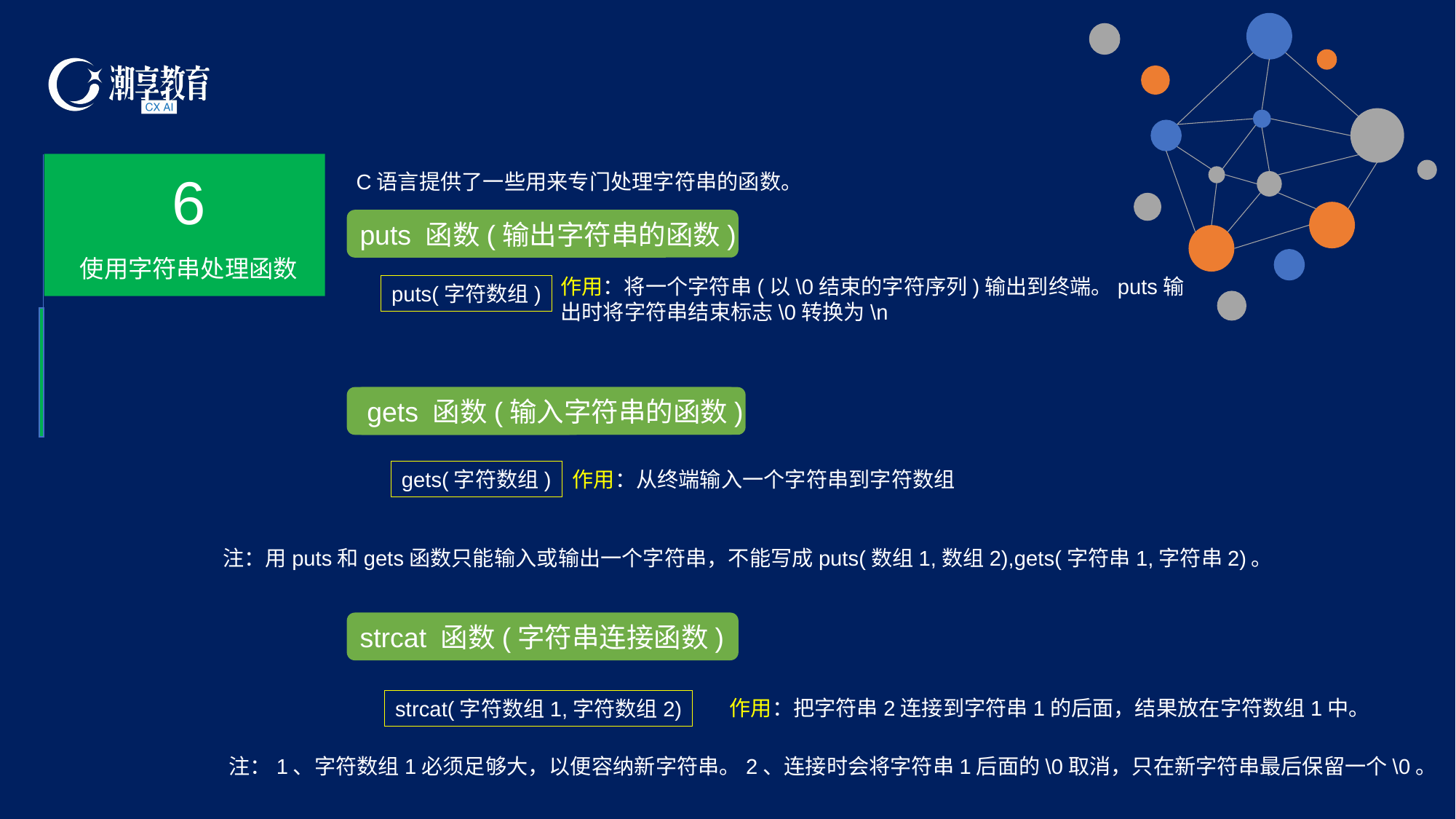

6

使用字符串处理函数

C语言提供了一些用来专门处理字符串的函数。
puts 函数(输出字符串的函数)
作用：将一个字符串(以\0结束的字符序列)输出到终端。puts输出时将字符串结束标志\0转换为\n
puts(字符数组)
gets 函数(输入字符串的函数)
gets 函数(输入字符串的函数)
gets(字符数组)
作用：从终端输入一个字符串到字符数组
注：用puts和gets函数只能输入或输出一个字符串，不能写成puts(数组1,数组2),gets(字符串1,字符串2)。
strcat 函数(字符串连接函数)
作用：把字符串2连接到字符串1的后面，结果放在字符数组1中。
strcat(字符数组1,字符数组2)
注：1、字符数组1必须足够大，以便容纳新字符串。2、连接时会将字符串1后面的\0取消，只在新字符串最后保留一个\0。